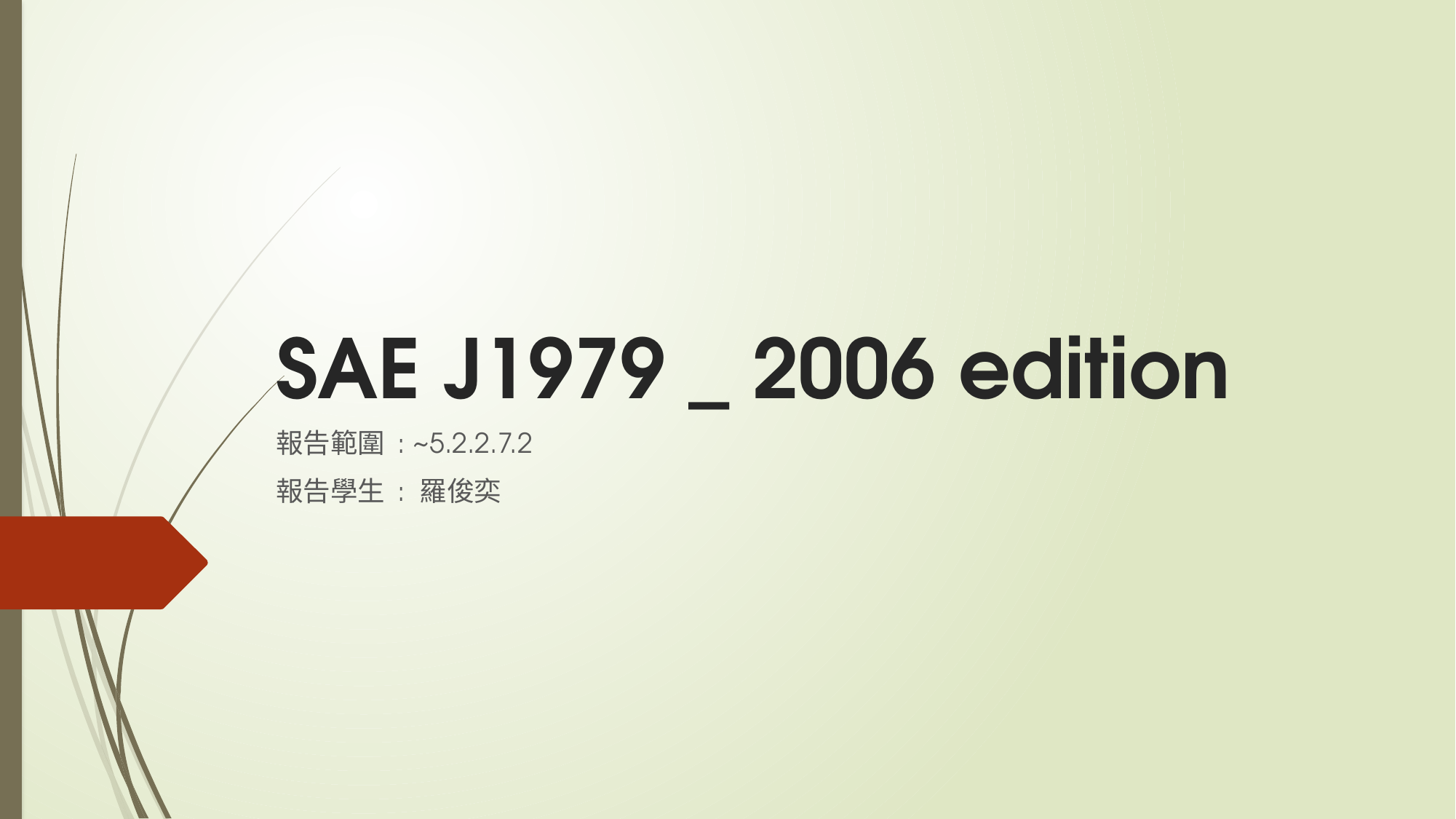

# SAE J1979 _ 2006 edition
報告範圍 : ~5.2.2.7.2
報告學生 : 羅俊奕